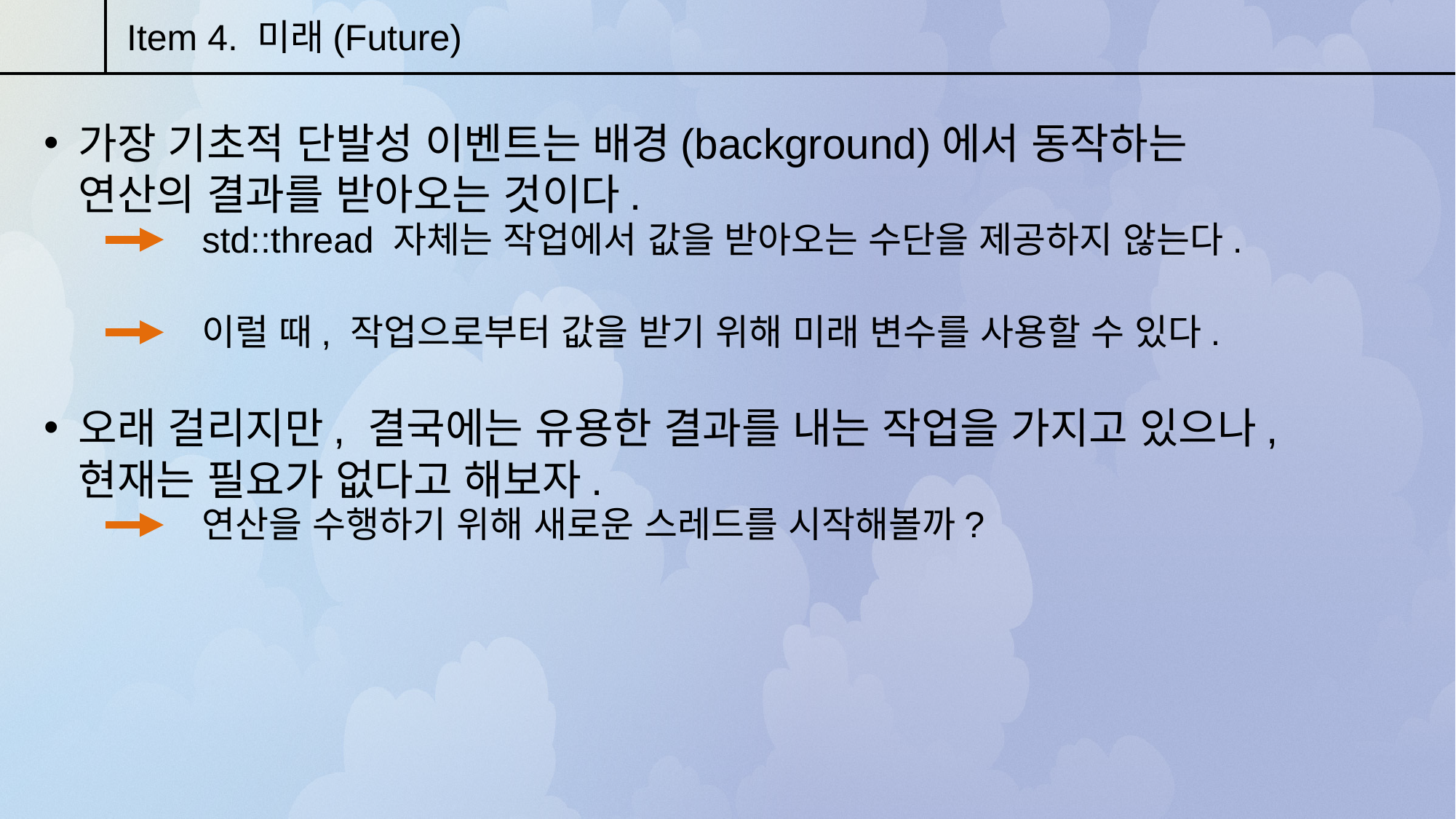

Item 4. 미래(Future)
가장 기초적 단발성 이벤트는 배경(background)에서 동작하는 연산의 결과를 받아오는 것이다.
std::thread 자체는 작업에서 값을 받아오는 수단을 제공하지 않는다.
이럴 때, 작업으로부터 값을 받기 위해 미래 변수를 사용할 수 있다.
오래 걸리지만, 결국에는 유용한 결과를 내는 작업을 가지고 있으나, 현재는 필요가 없다고 해보자.
연산을 수행하기 위해 새로운 스레드를 시작해볼까?